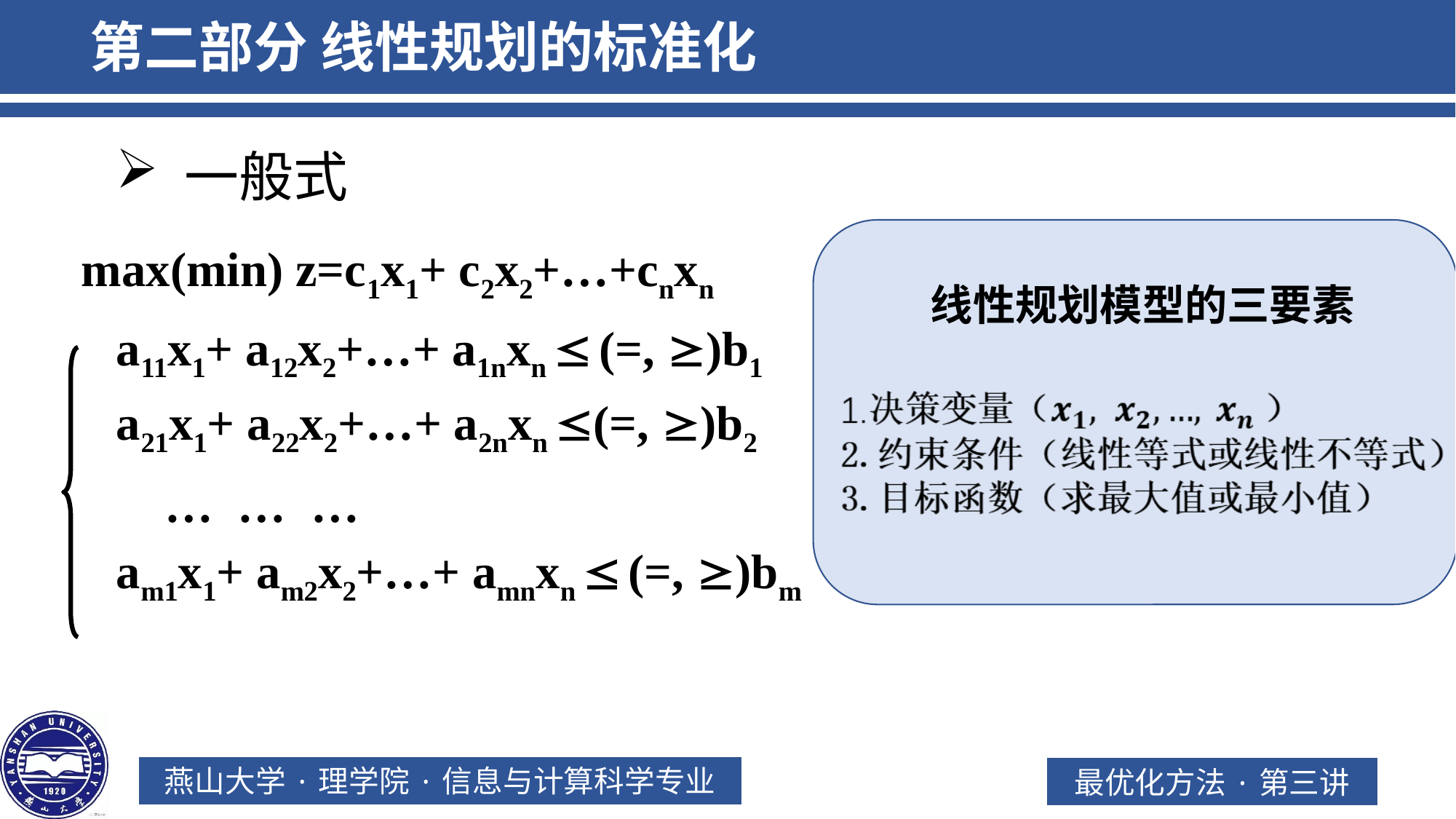

第二部分 线性规划的标准化
一般式

线性规划模型的三要素

max(min) z=c1x1+ c2x2+…+cnxn
a11x1+ a12x2+…+ a1nxn ≤ (=, ≥)b1
a21x1+ a22x2+…+ a2nxn ≤(=, ≥)b2
    …  …  …
am1x1+ am2x2+…+ amnxn ≤ (=, ≥)bm